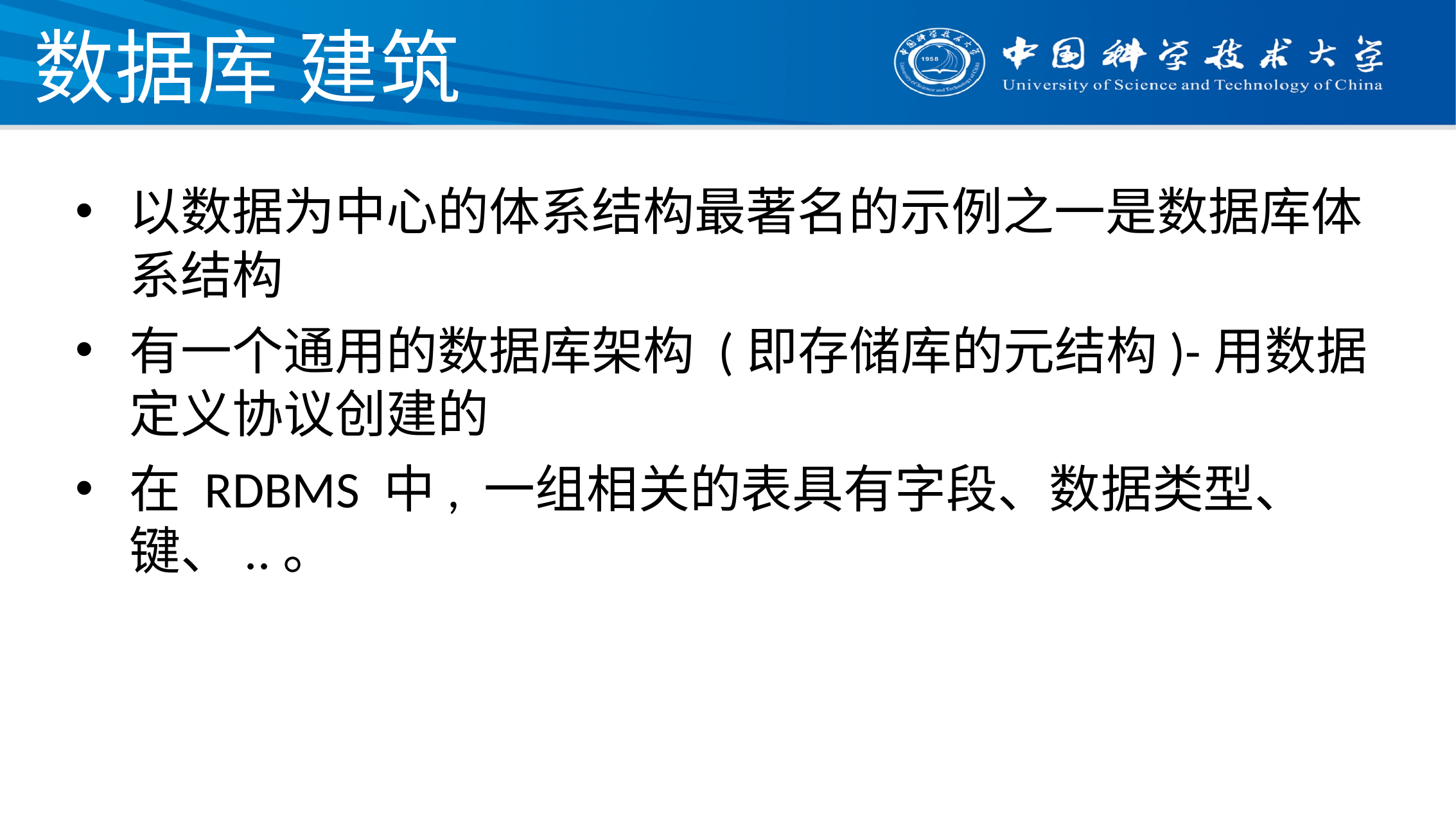

# 数据库 建筑
以数据为中心的体系结构最著名的示例之一是数据库体系结构
有一个通用的数据库架构 (即存储库的元结构)-用数据定义协议创建的
在 RDBMS 中, 一组相关的表具有字段、数据类型、键、..。